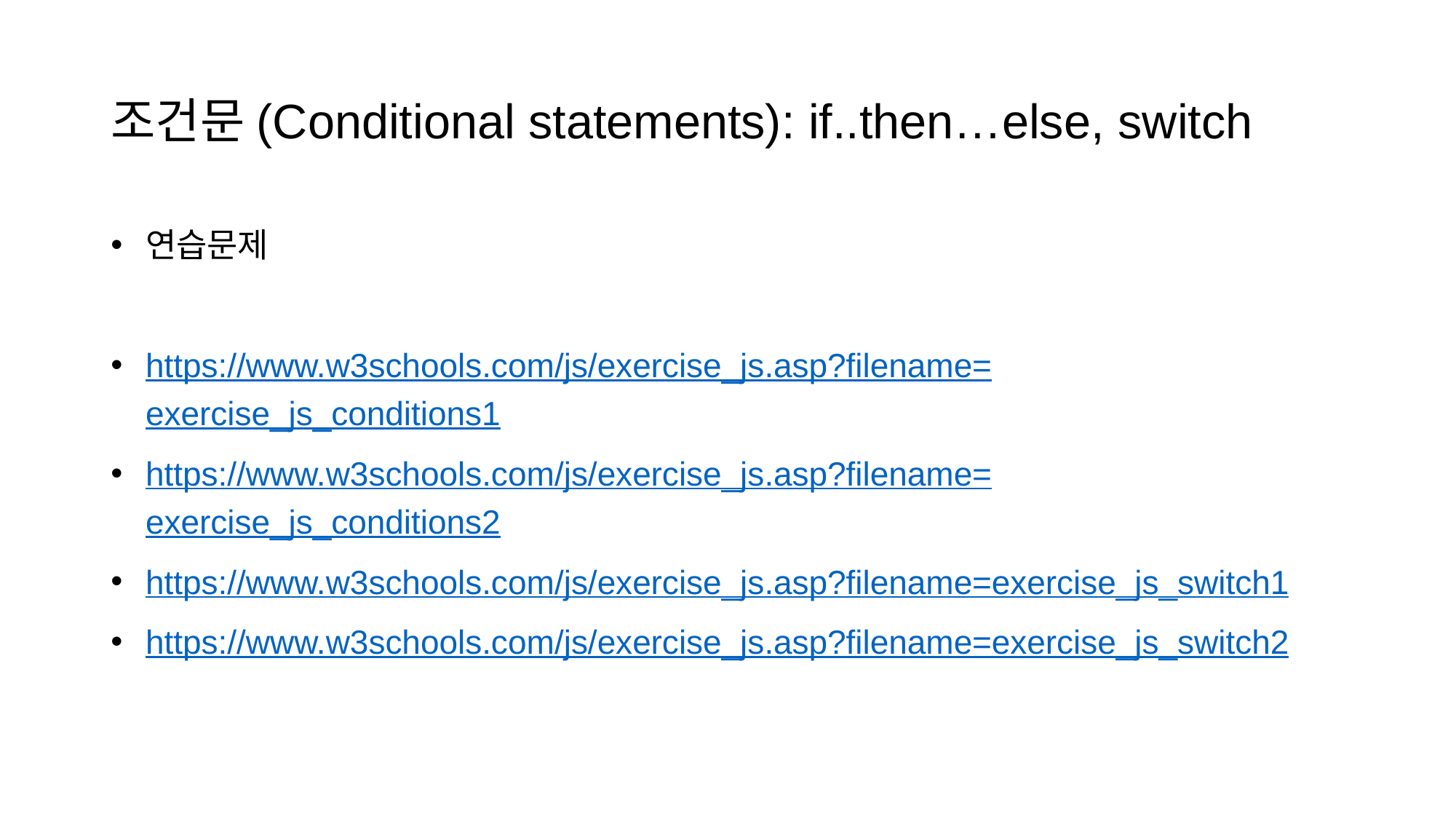

# 조건문(Conditional statements): if..then…else, switch
연습문제

https://www.w3schools.com/js/exercise_js.asp?filename=exercise_js_conditions1
https://www.w3schools.com/js/exercise_js.asp?filename=exercise_js_conditions2
https://www.w3schools.com/js/exercise_js.asp?filename=exercise_js_switch1
https://www.w3schools.com/js/exercise_js.asp?filename=exercise_js_switch2